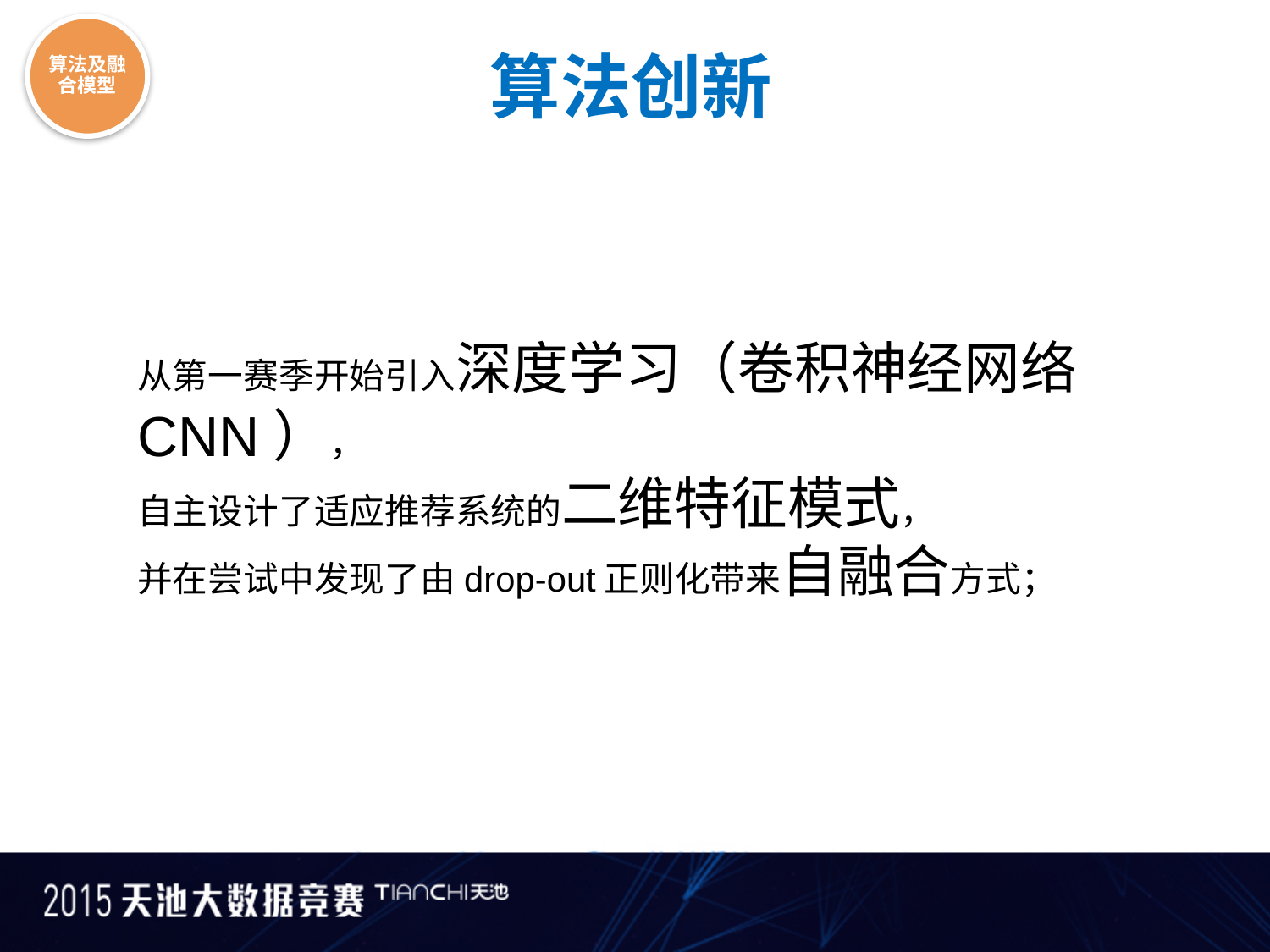

算法及融合模型
算法创新
从第一赛季开始引入深度学习（卷积神经网络CNN），
自主设计了适应推荐系统的二维特征模式，
并在尝试中发现了由drop-out正则化带来自融合方式；